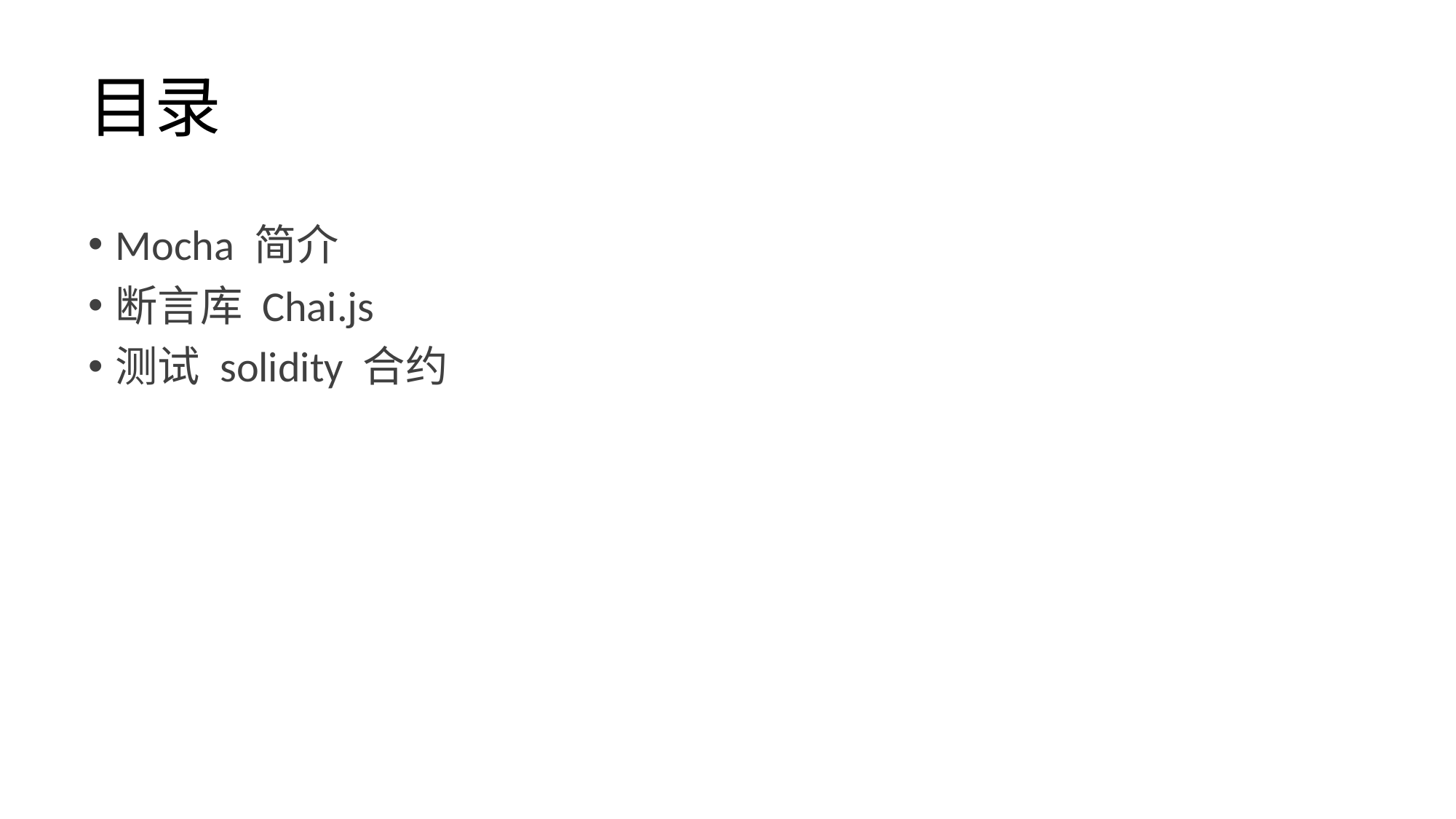

# 目录
Mocha 简介
断言库 Chai.js
测试 solidity 合约